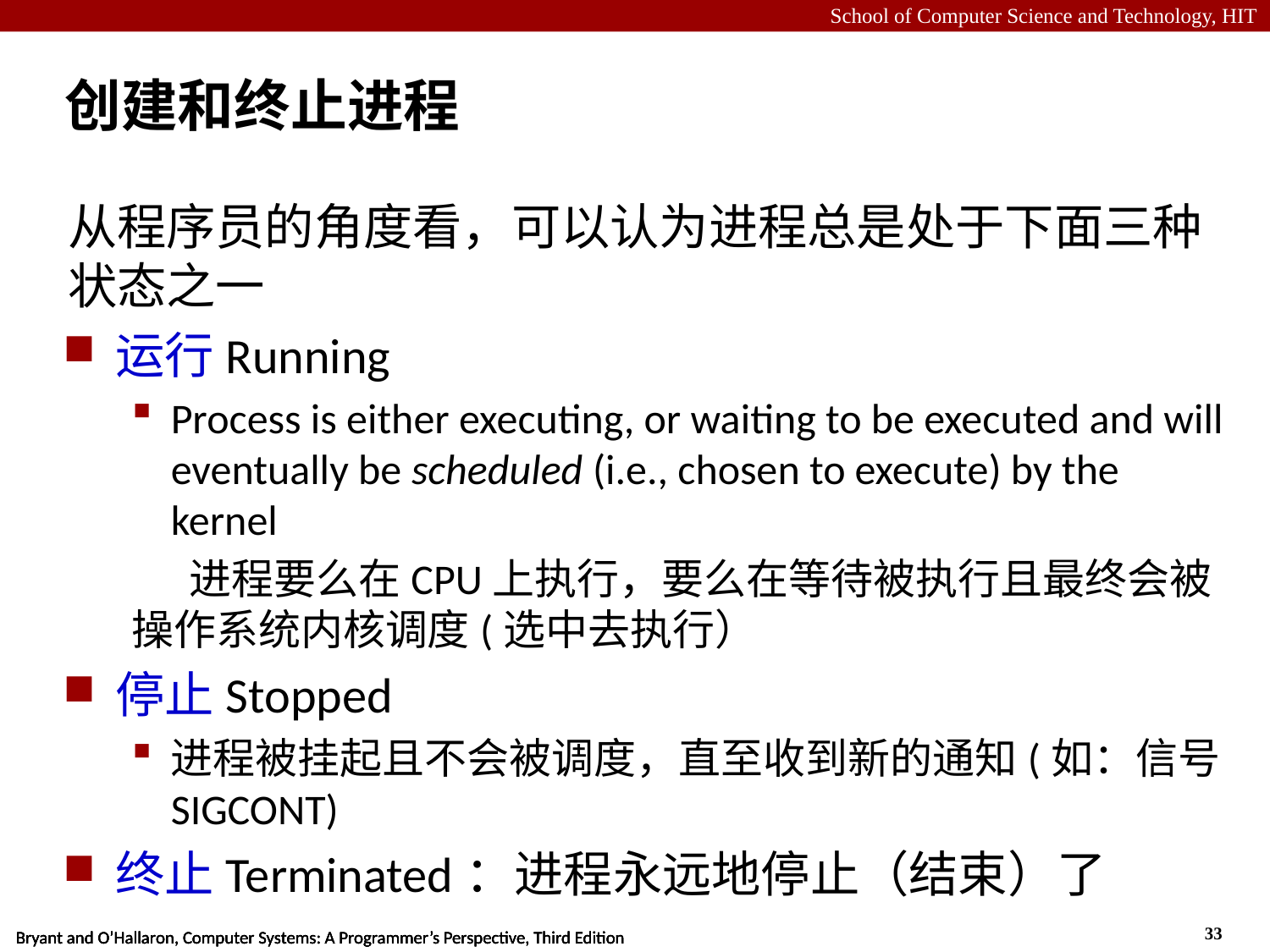

# 创建和终止进程
从程序员的角度看，可以认为进程总是处于下面三种状态之一
运行Running
Process is either executing, or waiting to be executed and will eventually be scheduled (i.e., chosen to execute) by the kernel
     进程要么在CPU上执行，要么在等待被执行且最终会被操作系统内核调度(选中去执行）
停止Stopped
进程被挂起且不会被调度，直至收到新的通知(如：信号SIGCONT)
终止Terminated：进程永远地停止（结束）了